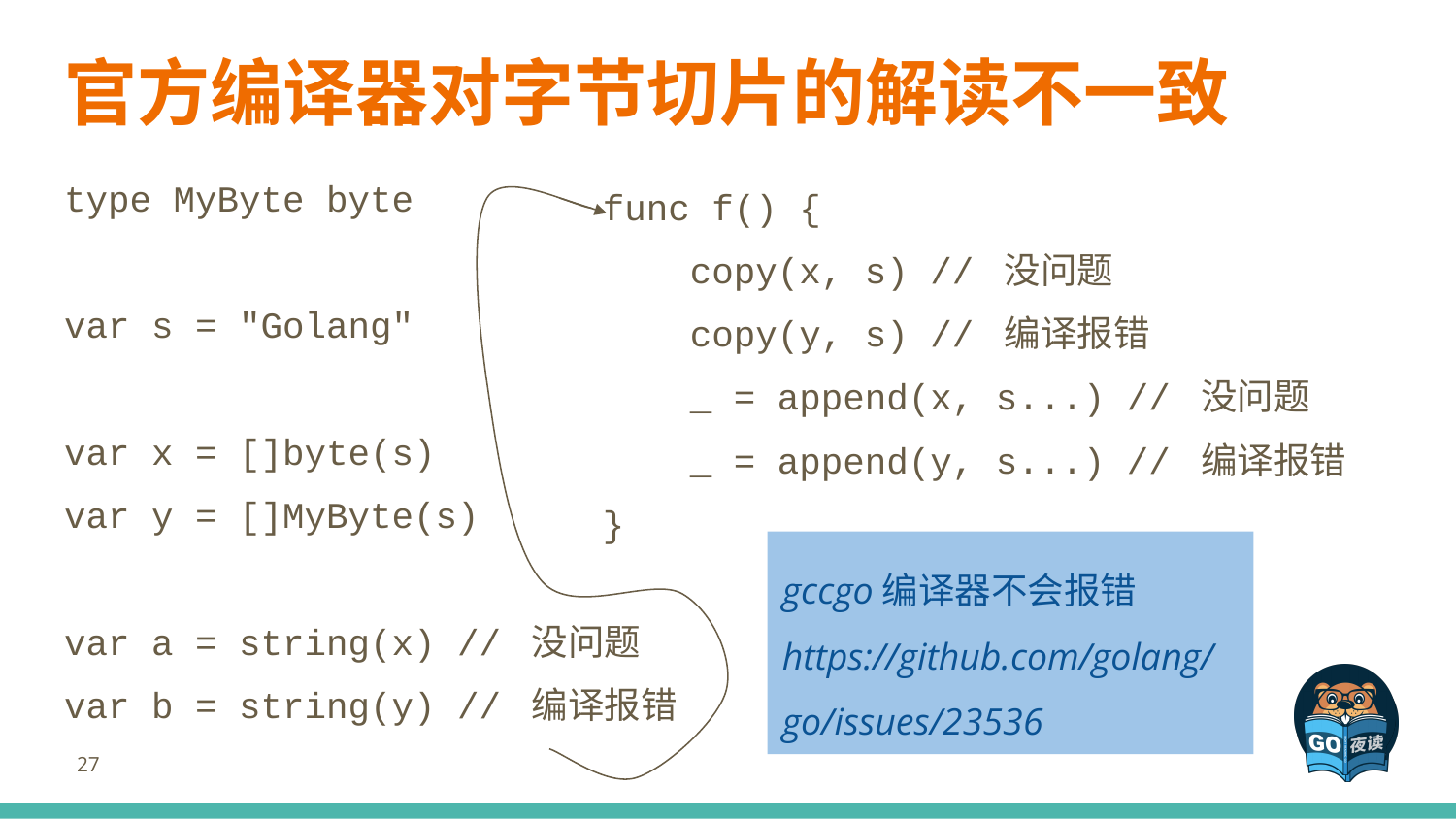

# 官方编译器对字节切片的解读不一致
type MyByte byte

var s = "Golang"

var x = []byte(s)
var y = []MyByte(s)

var a = string(x) // 没问题
var b = string(y) // 编译报错
func f() {
    copy(x, s) // 没问题
    copy(y, s) // 编译报错
    _ = append(x, s...) // 没问题
    _ = append(y, s...) // 编译报错
}

gccgo编译器不会报错
https://github.com/golang/go/issues/23536
27